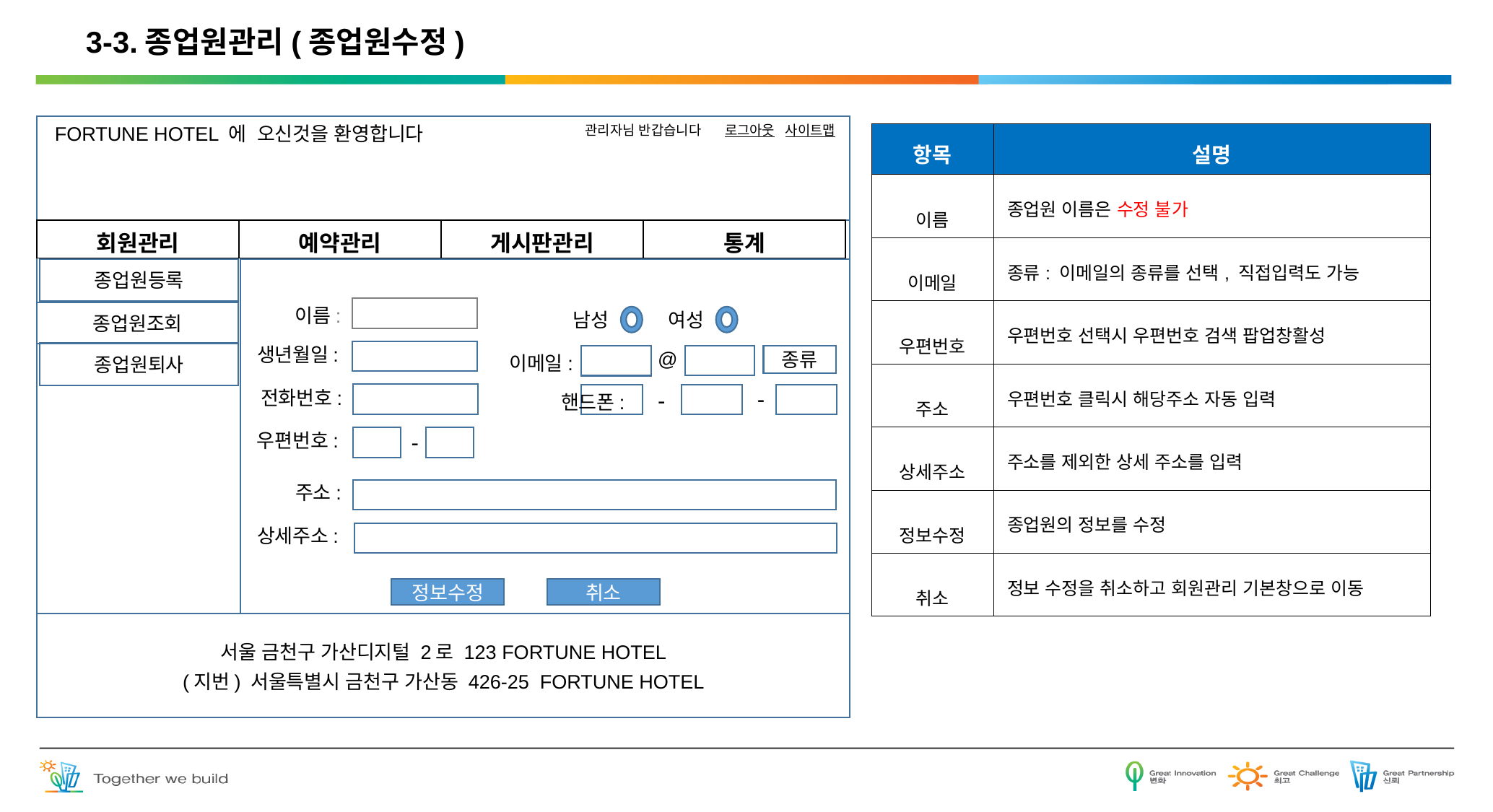

# 3-3.종업원관리(종업원수정)
FORTUNE HOTEL 에  오신것을 환영합니다

관리자님 반갑습니다
로그아웃
사이트맵

| 항목 | 설명 |
| --- | --- |
| 이름 | 종업원 이름은 수정 불가 |
| 이메일 | 종류: 이메일의 종류를 선택, 직접입력도 가능 |
| 우편번호 | 우편번호 선택시 우편번호 검색 팝업창활성 |
| 주소 | 우편번호 클릭시 해당주소 자동 입력 |
| 상세주소 | 주소를 제외한 상세 주소를 입력 |
| 정보수정 | 종업원의 정보를 수정 |
| 취소 | 정보 수정을 취소하고 회원관리 기본창으로 이동 |
| 회원관리 | 예약관리 | 게시판관리 | 통계 |
| --- | --- | --- | --- |
종업원등록

이름:

종업원조회
남성
여성

생년월일:

@
종업원퇴사

종류

이메일:
전화번호:
-
-

	핸드폰:
-
우편번호:

주소:

상세주소:

정보수정
취소

서울 금천구 가산디지털 2로 123 FORTUNE HOTEL
(지번) 서울특별시 금천구 가산동 426-25  FORTUNE HOTEL